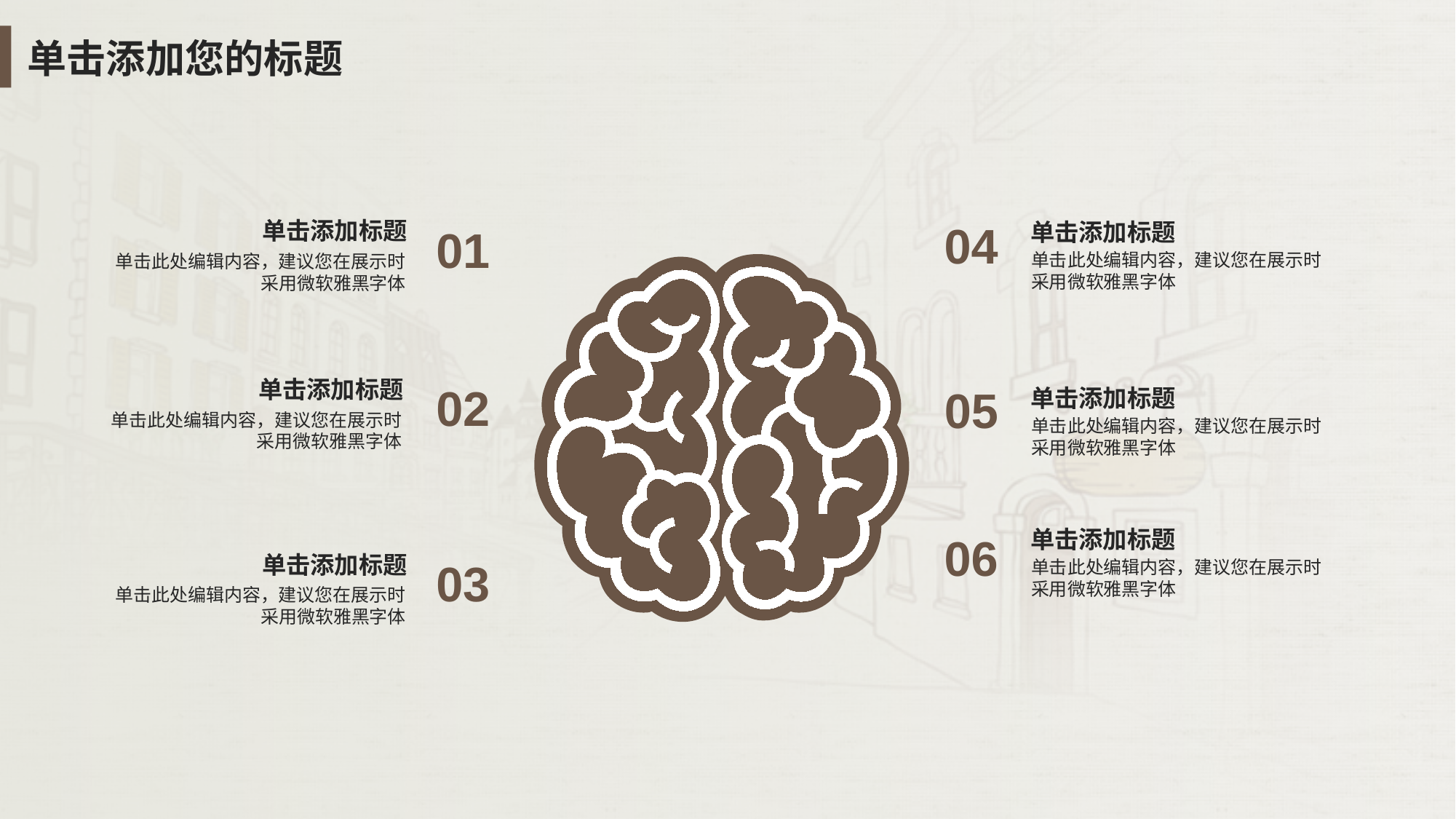

单击添加您的标题
04
单击添加标题
01
单击添加标题

单击此处编辑内容，建议您在展示时采用微软雅黑字体
单击此处编辑内容，建议您在展示时采用微软雅黑字体

02
单击添加标题
05
单击添加标题
单击此处编辑内容，建议您在展示时采用微软雅黑字体
单击此处编辑内容，建议您在展示时采用微软雅黑字体
06
单击添加标题
单击此处编辑内容，建议您在展示时采用微软雅黑字体
03
单击添加标题
单击此处编辑内容，建议您在展示时采用微软雅黑字体